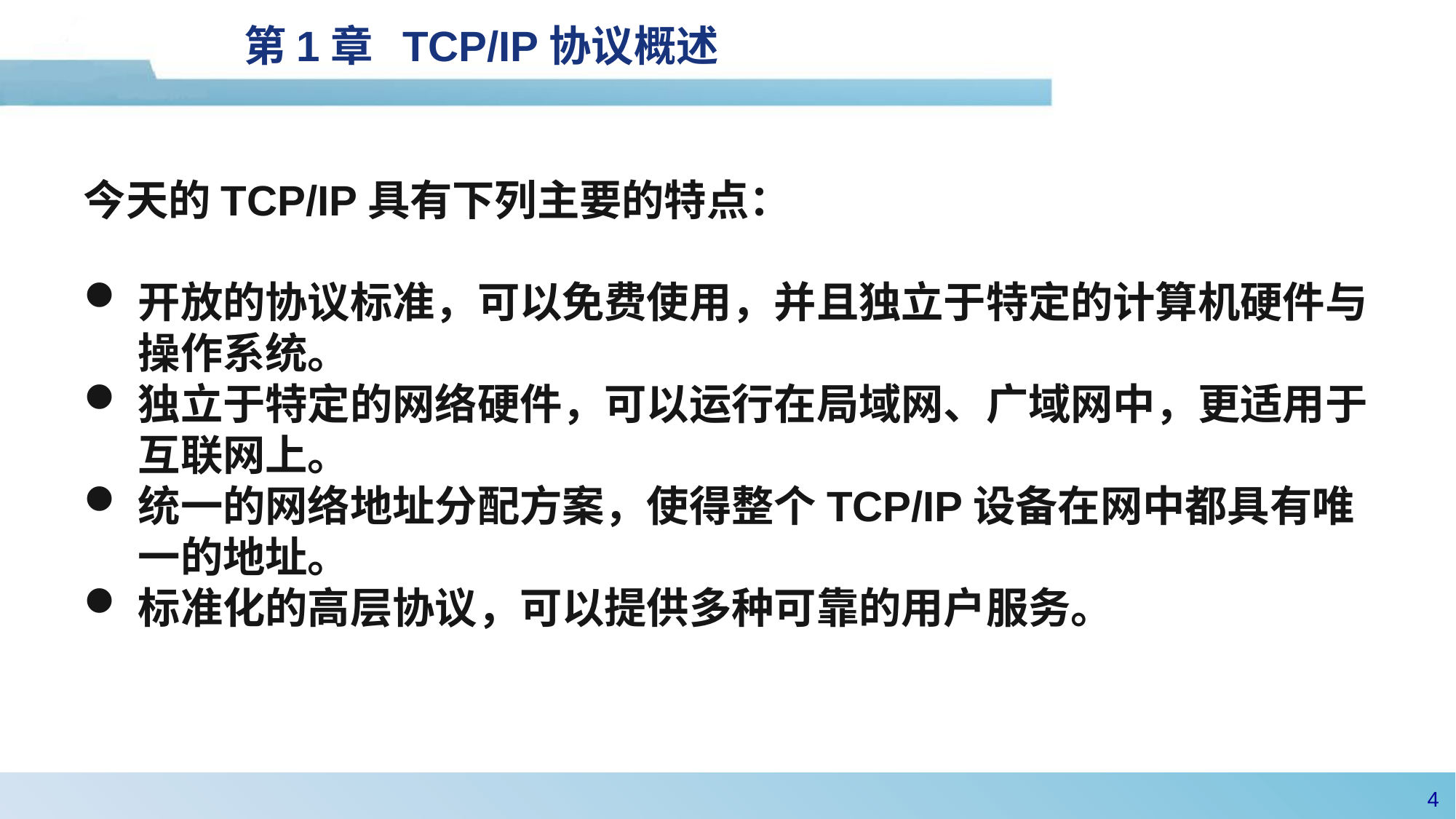

第1章  TCP/IP协议概述
今天的TCP/IP具有下列主要的特点：

开放的协议标准，可以免费使用，并且独立于特定的计算机硬件与操作系统。
独立于特定的网络硬件，可以运行在局域网、广域网中，更适用于互联网上。
统一的网络地址分配方案，使得整个TCP/IP设备在网中都具有唯一的地址。
标准化的高层协议，可以提供多种可靠的用户服务。
4